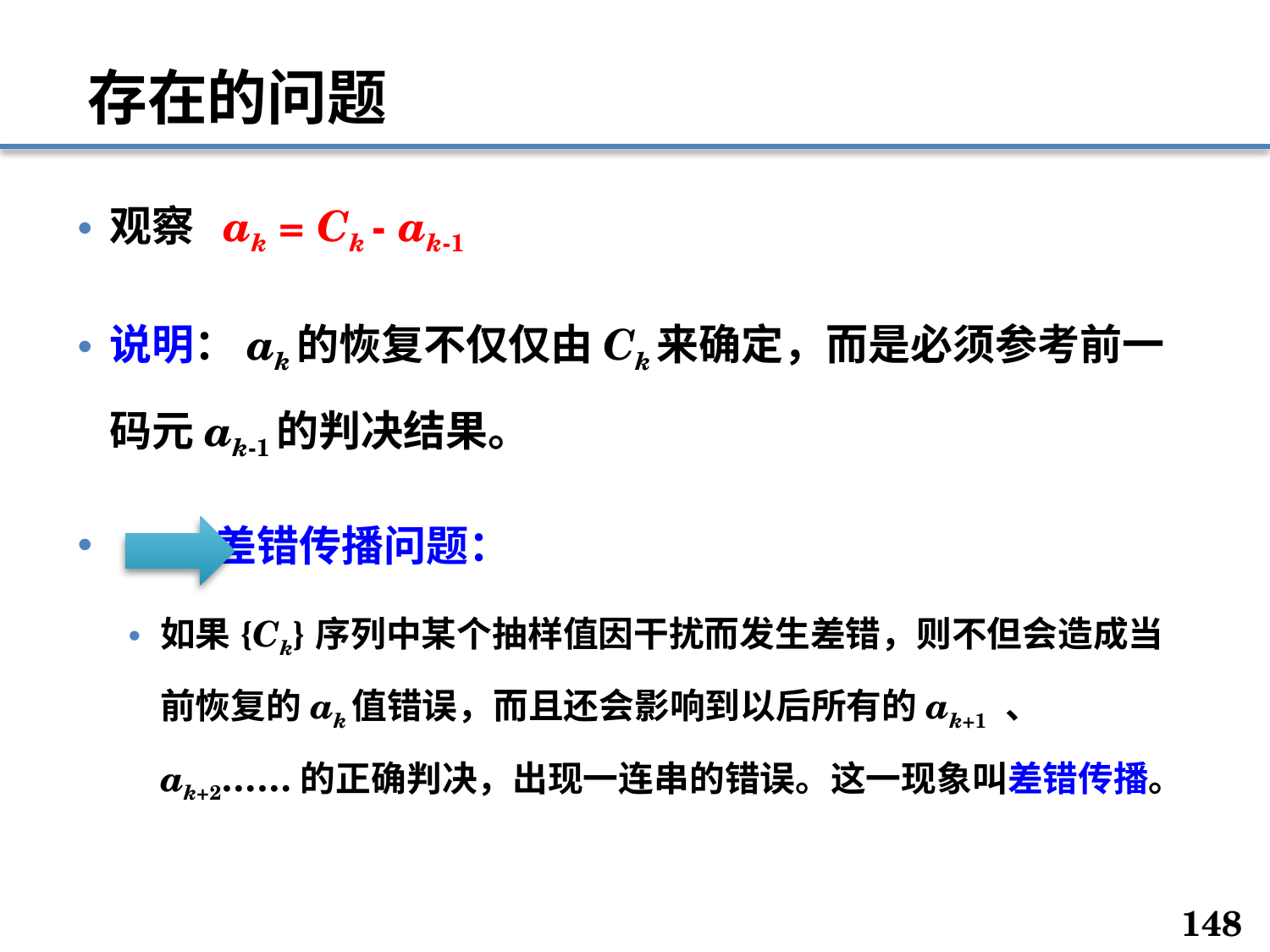

# 存在的问题
观察  ak = Ck - ak-1
说明：ak的恢复不仅仅由Ck来确定，而是必须参考前一码元ak-1的判决结果。
          差错传播问题：
如果{Ck}序列中某个抽样值因干扰而发生差错，则不但会造成当前恢复的ak值错误，而且还会影响到以后所有的ak+1 、 ak+2……的正确判决，出现一连串的错误。这一现象叫差错传播。

148